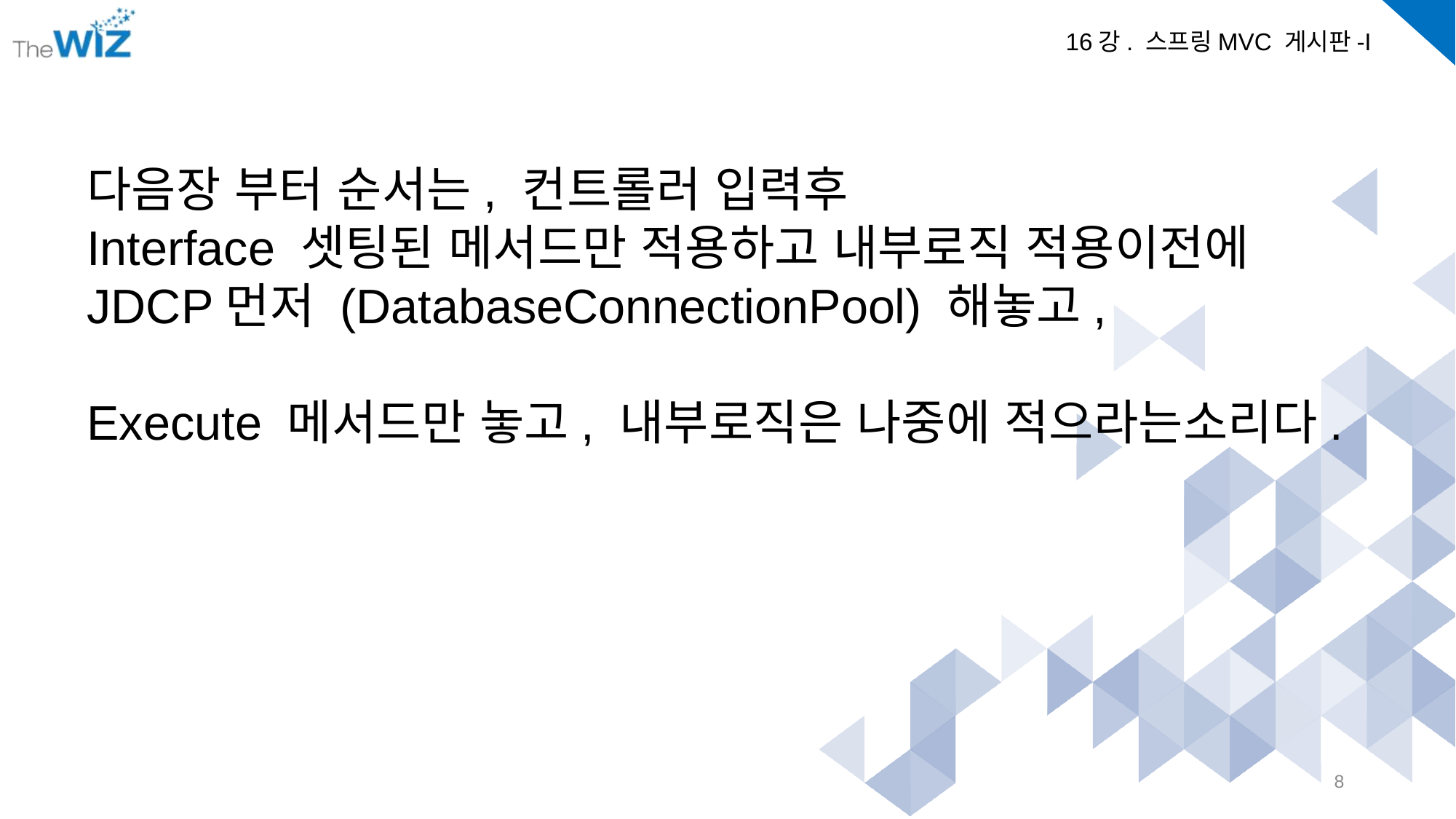

다음장 부터 순서는, 컨트롤러 입력후
Interface 셋팅된 메서드만 적용하고 내부로직 적용이전에
JDCP먼저 (DatabaseConnectionPool) 해놓고,

Execute 메서드만 놓고, 내부로직은 나중에 적으라는소리다.

8